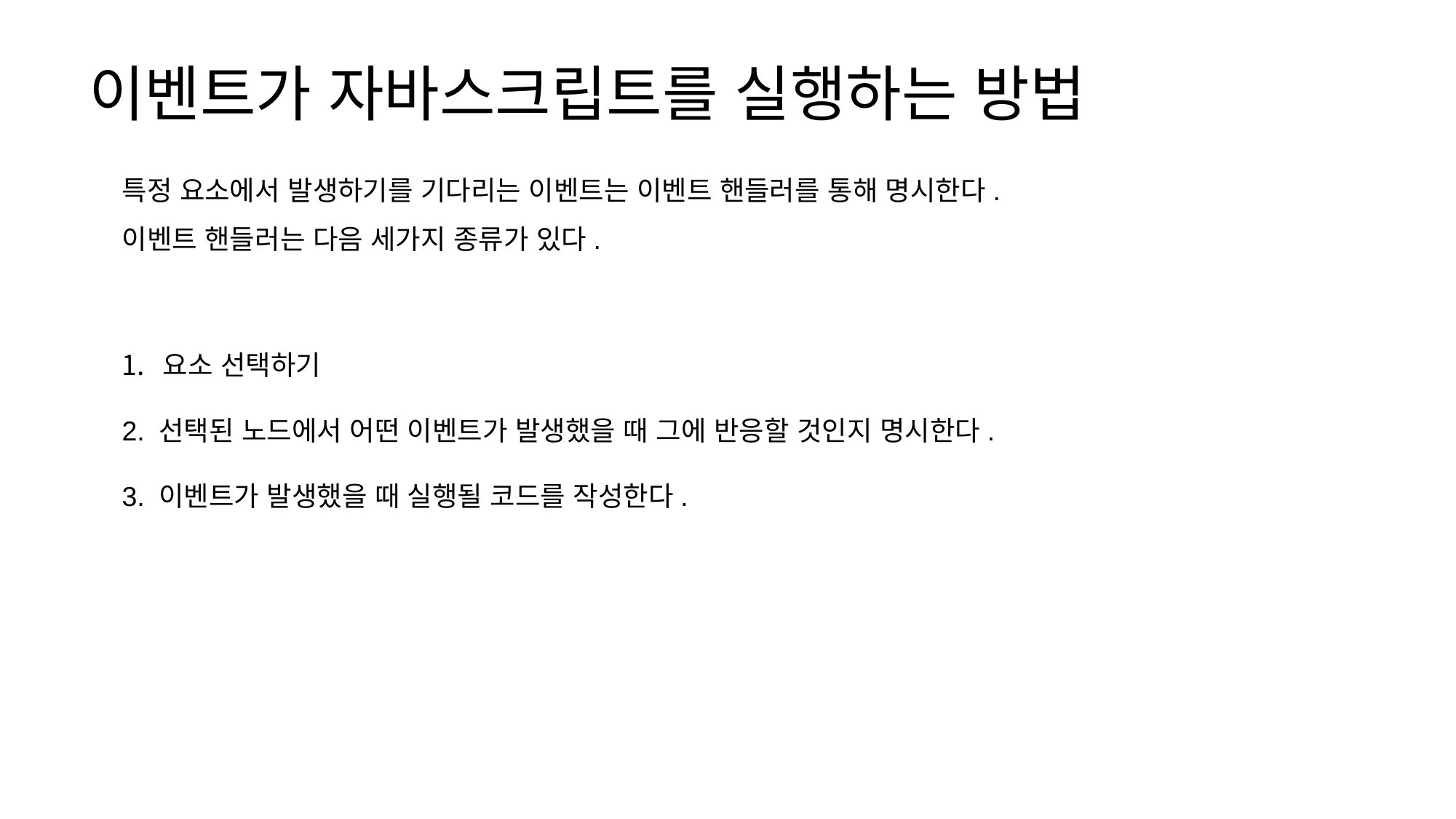

이벤트가 자바스크립트를 실행하는 방법
특정 요소에서 발생하기를 기다리는 이벤트는 이벤트 핸들러를 통해 명시한다.
이벤트 핸들러는 다음 세가지 종류가 있다.
요소 선택하기

2. 선택된 노드에서 어떤 이벤트가 발생했을 때 그에 반응할 것인지 명시한다.

3. 이벤트가 발생했을 때 실행될 코드를 작성한다.